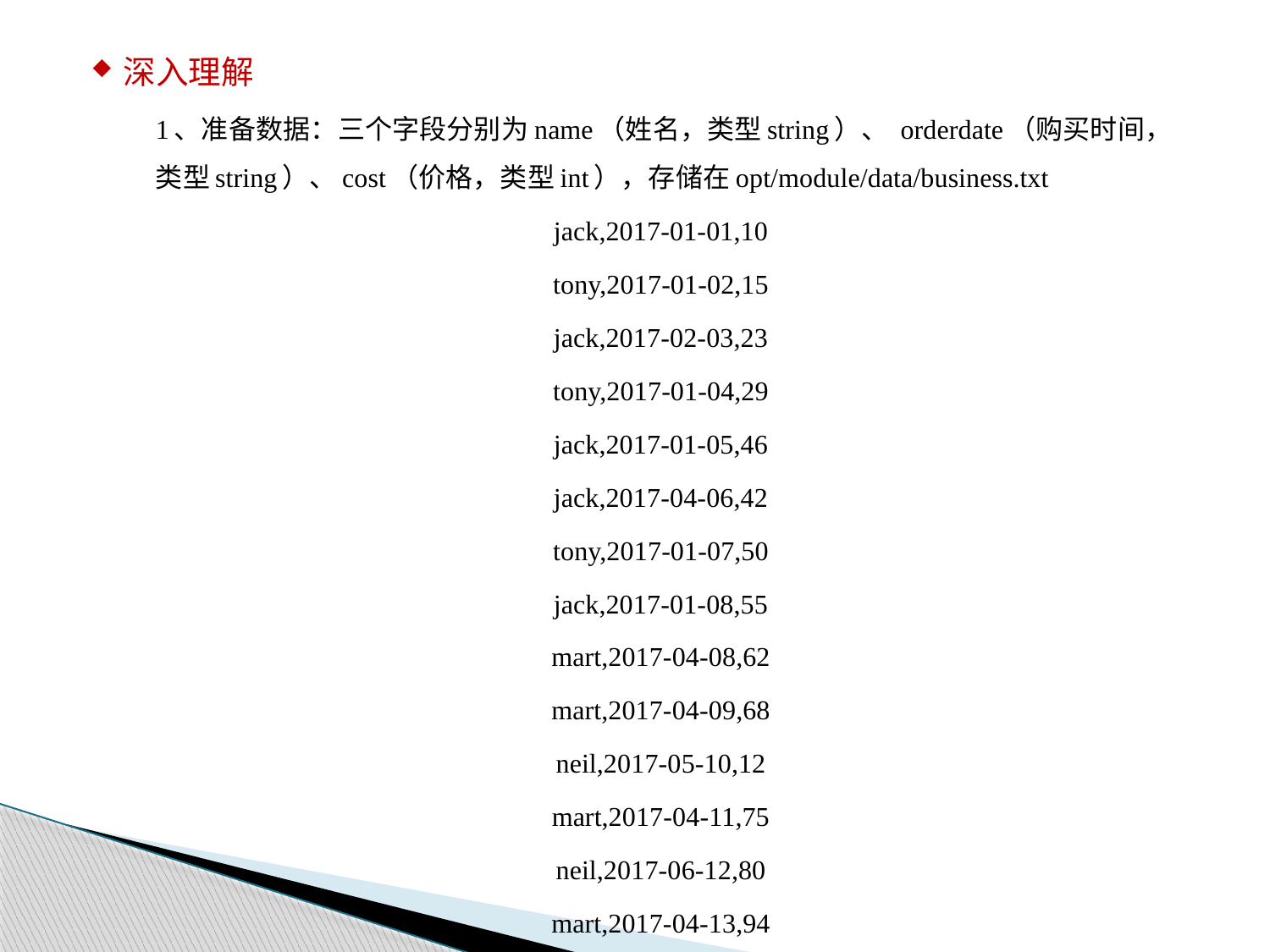

深入理解
1、准备数据：三个字段分别为name（姓名，类型string）、 orderdate（购买时间，类型string）、cost（价格，类型int），存储在opt/module/data/business.txt
jack,2017-01-01,10
tony,2017-01-02,15
jack,2017-02-03,23
tony,2017-01-04,29
jack,2017-01-05,46
jack,2017-04-06,42
tony,2017-01-07,50
jack,2017-01-08,55
mart,2017-04-08,62
mart,2017-04-09,68
neil,2017-05-10,12
mart,2017-04-11,75
neil,2017-06-12,80
mart,2017-04-13,94